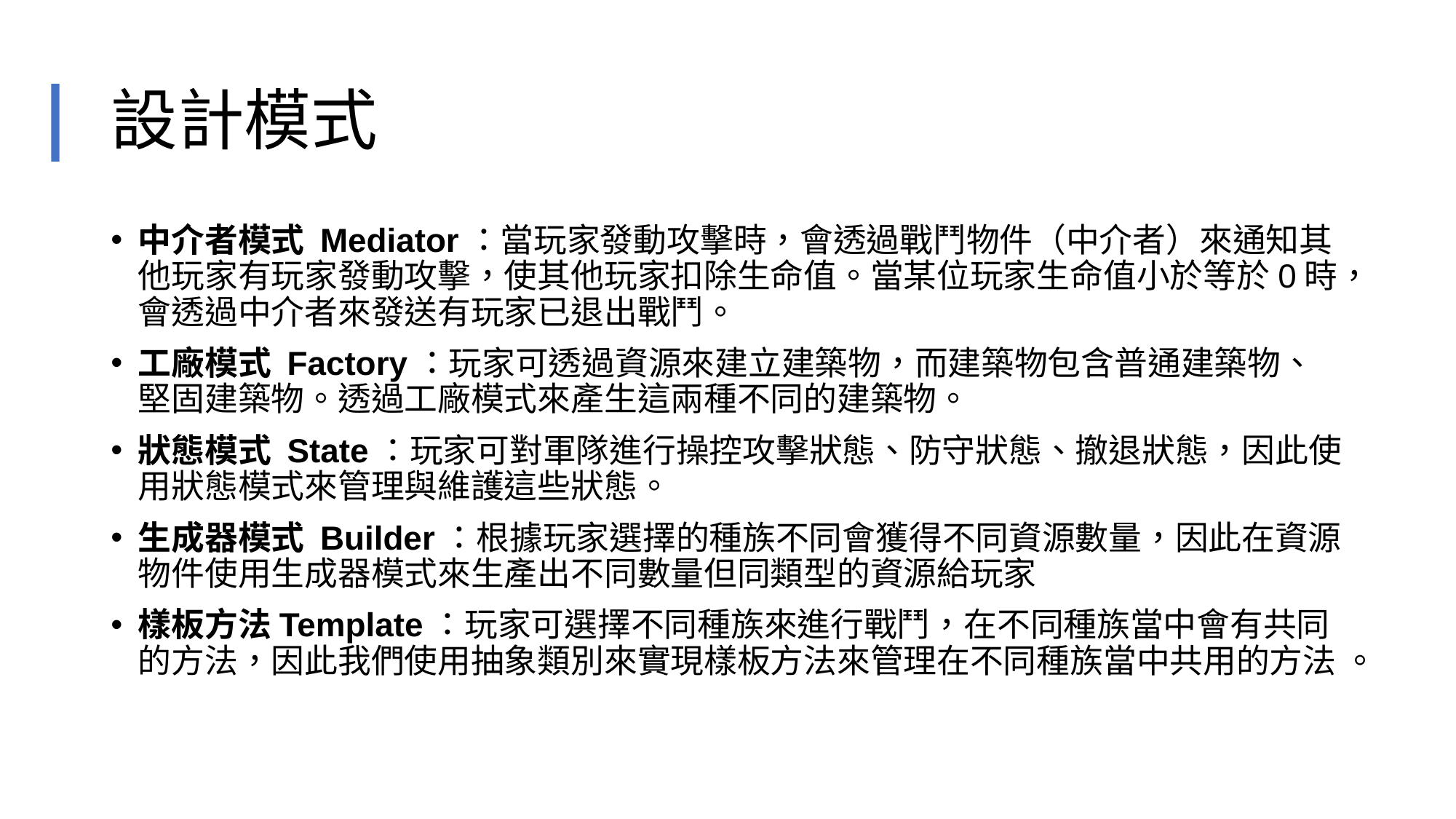

# 設計模式

中介者模式 Mediator：當玩家發動攻擊時，會透過戰鬥物件（中介者）來通知其他玩家有玩家發動攻擊，使其他玩家扣除生命值。當某位玩家生命值小於等於0時，會透過中介者來發送有玩家已退出戰鬥。
工廠模式 Factory：玩家可透過資源來建立建築物，而建築物包含普通建築物、堅固建築物。透過工廠模式來產生這兩種不同的建築物。
狀態模式 State：玩家可對軍隊進行操控攻擊狀態、防守狀態、撤退狀態，因此使用狀態模式來管理與維護這些狀態。
生成器模式 Builder：根據玩家選擇的種族不同會獲得不同資源數量，因此在資源物件使用生成器模式來生產出不同數量但同類型的資源給玩家
樣板方法Template：玩家可選擇不同種族來進行戰鬥，在不同種族當中會有共同的方法，因此我們使用抽象類別來實現樣板方法來管理在不同種族當中共用的方法 。